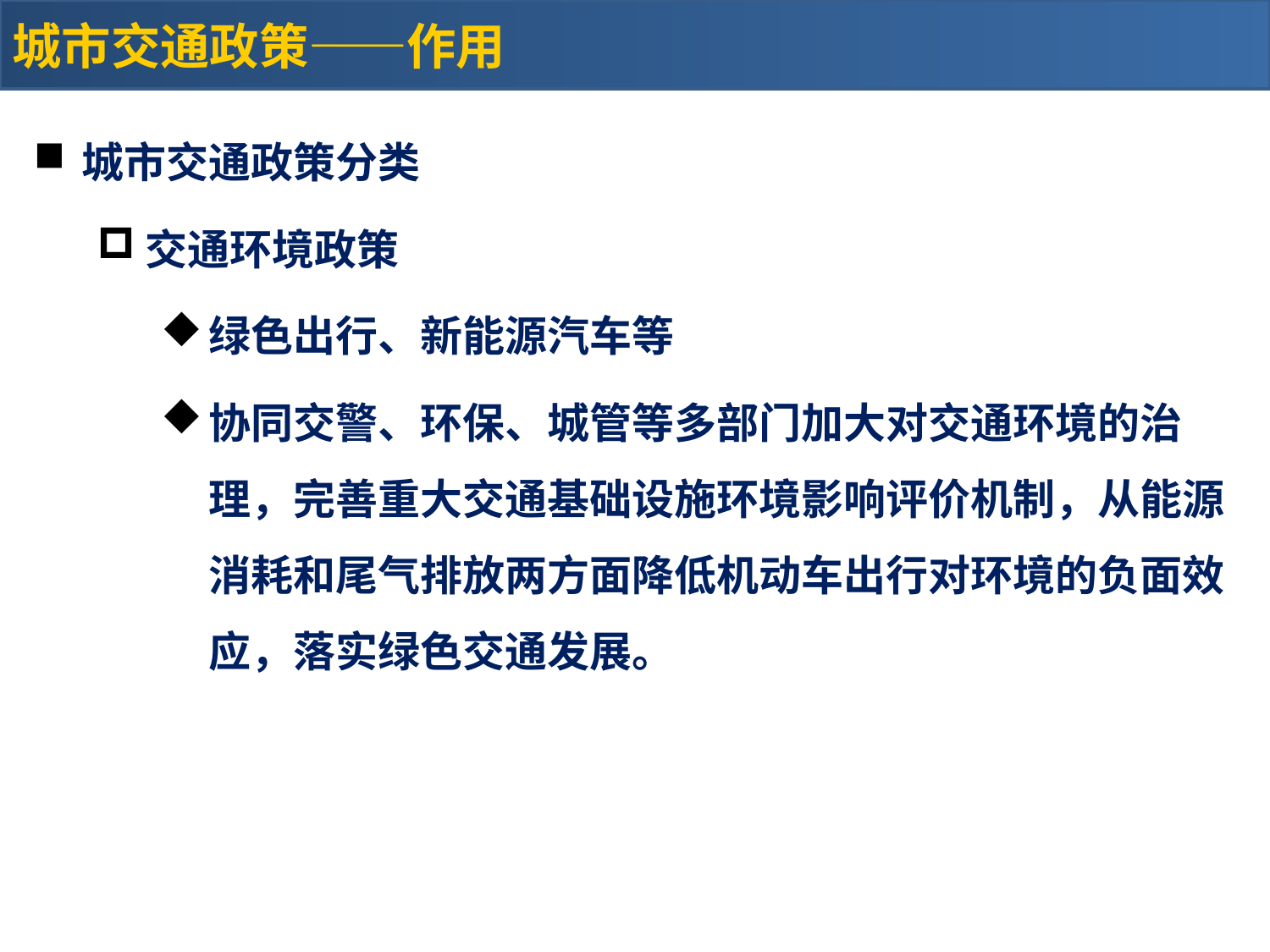

城市交通政策——作用
城市交通政策分类
交通环境政策
绿色出行、新能源汽车等
协同交警、环保、城管等多部门加大对交通环境的治理，完善重大交通基础设施环境影响评价机制，从能源消耗和尾气排放两方面降低机动车出行对环境的负面效应，落实绿色交通发展。